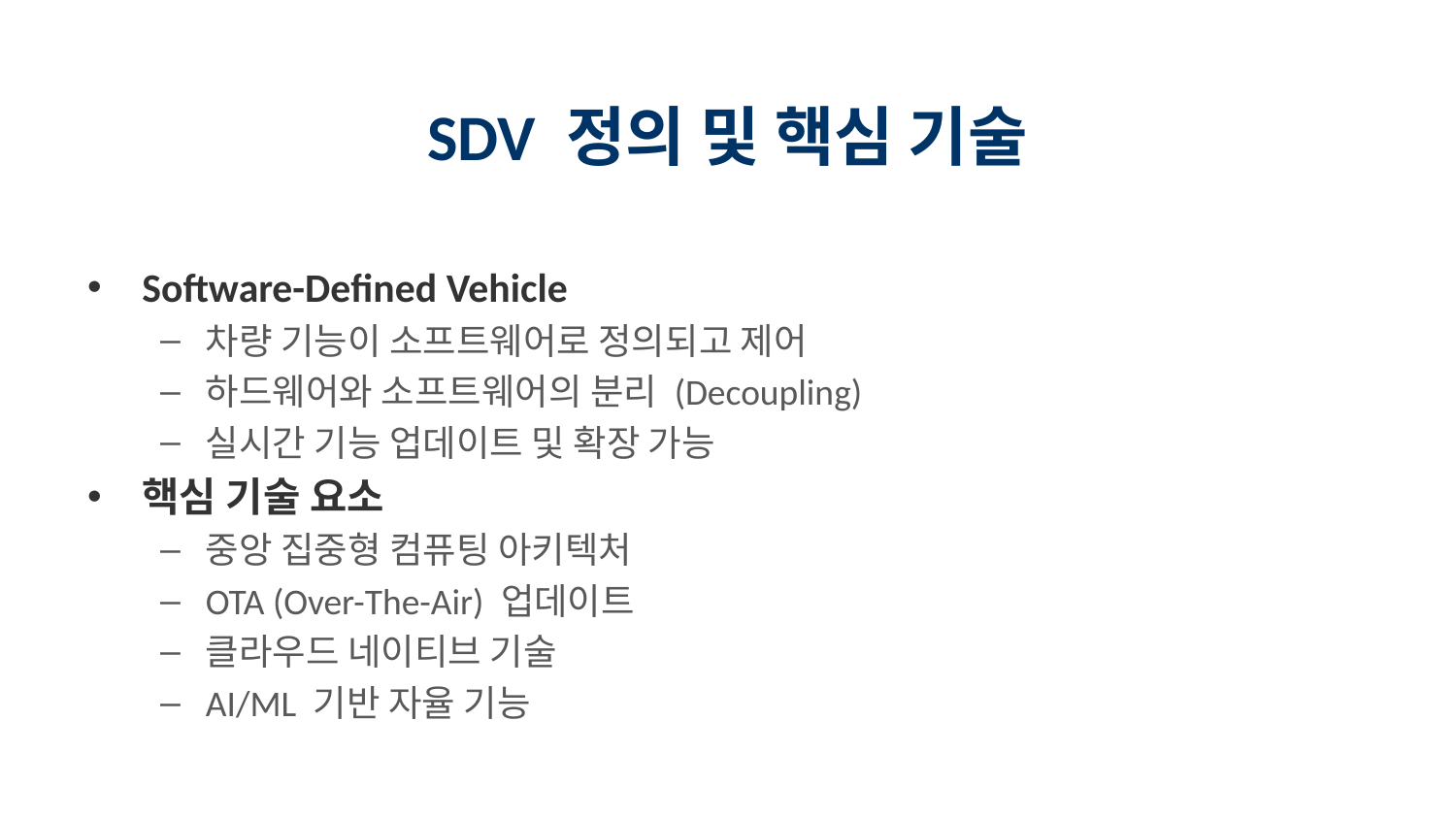

# SDV 정의 및 핵심 기술
Software-Defined Vehicle
차량 기능이 소프트웨어로 정의되고 제어
하드웨어와 소프트웨어의 분리 (Decoupling)
실시간 기능 업데이트 및 확장 가능
핵심 기술 요소
중앙 집중형 컴퓨팅 아키텍처
OTA (Over-The-Air) 업데이트
클라우드 네이티브 기술
AI/ML 기반 자율 기능